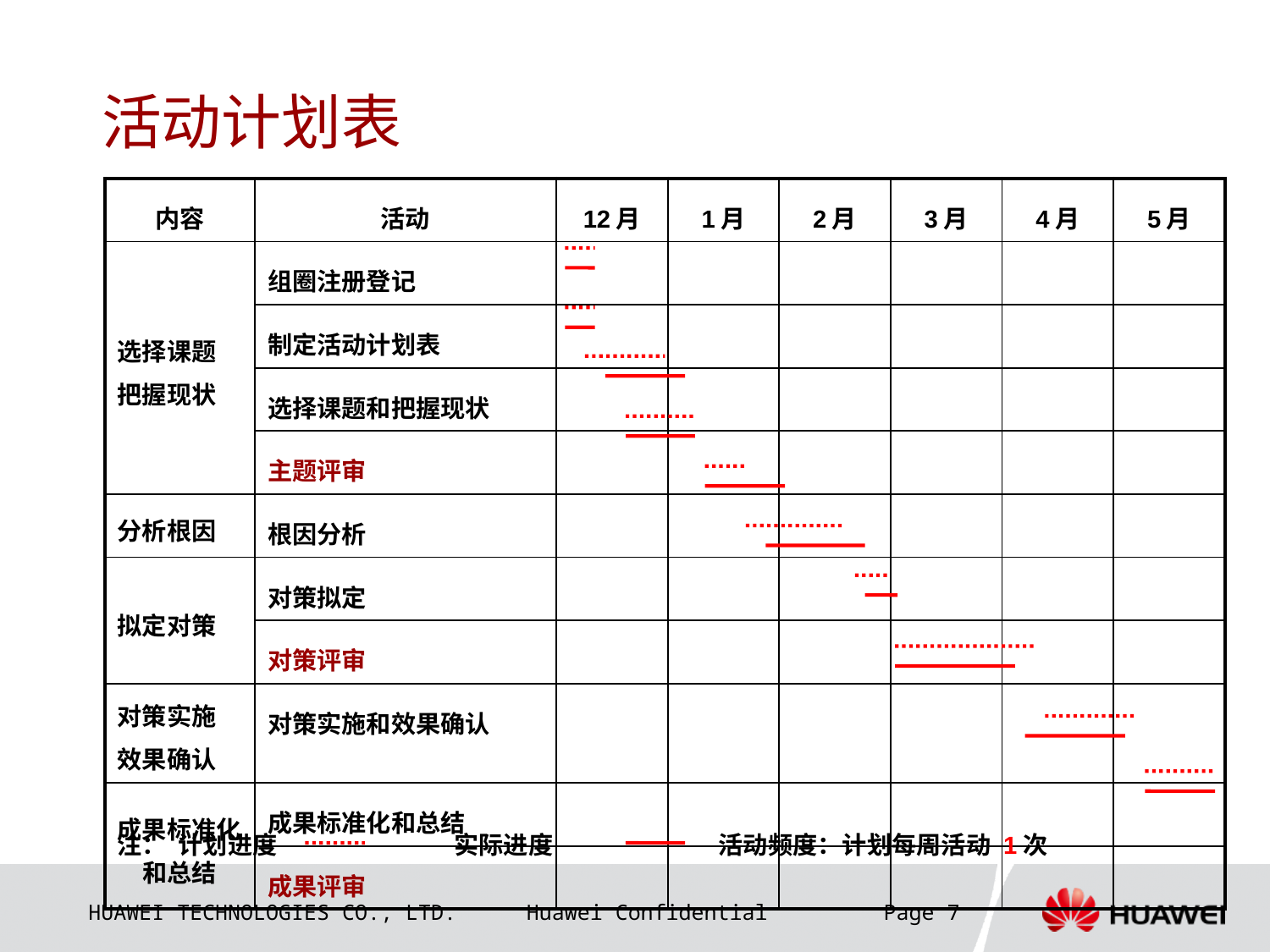

# 活动计划表
| 内容 | 活动 | 12月 | 1月 | 2月 | 3月 | 4月 | 5月 |
| --- | --- | --- | --- | --- | --- | --- | --- |
| 选择课题 把握现状 | 组圈注册登记 |  |  |  |  |  |  |
|  | 制定活动计划表 |  |  |  |  |  |  |
|  | 选择课题和把握现状 |  |  |  |  |  |  |
|  | 主题评审 |  |  |  |  |  |  |
| 分析根因 | 根因分析 |  |  |  |  |  |  |
| 拟定对策 | 对策拟定 |  |  |  |  |  |  |
|  | 对策评审 |  |  |  |  |  |  |
| 对策实施 效果确认 | 对策实施和效果确认 |  |  |  |  |  |  |
| 成果标准化 和总结 | 成果标准化和总结 |  |  |  |  |  |  |
|  | 成果评审 |  |  |  |  |  |  |

注：  计划进度                               实际进度                             活动频度：计划每周活动 1次

Page 7